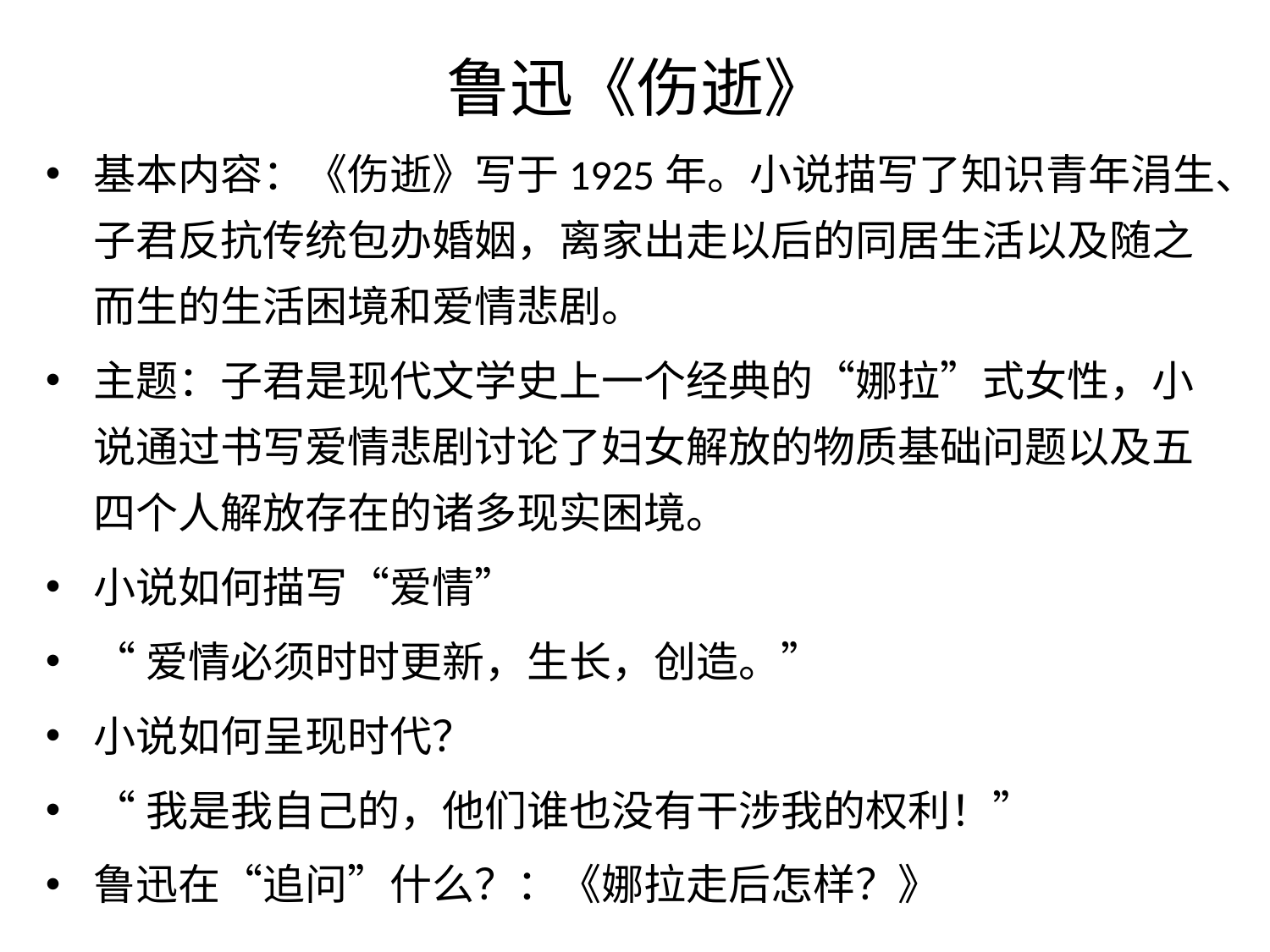

鲁迅《伤逝》
基本内容：《伤逝》写于1925年。小说描写了知识青年涓生、子君反抗传统包办婚姻，离家出走以后的同居生活以及随之而生的生活困境和爱情悲剧。
主题：子君是现代文学史上一个经典的“娜拉”式女性，小说通过书写爱情悲剧讨论了妇女解放的物质基础问题以及五四个人解放存在的诸多现实困境。
小说如何描写“爱情”
“爱情必须时时更新，生长，创造。”
小说如何呈现时代？
“我是我自己的，他们谁也没有干涉我的权利！”
鲁迅在“追问”什么？：《娜拉走后怎样？》